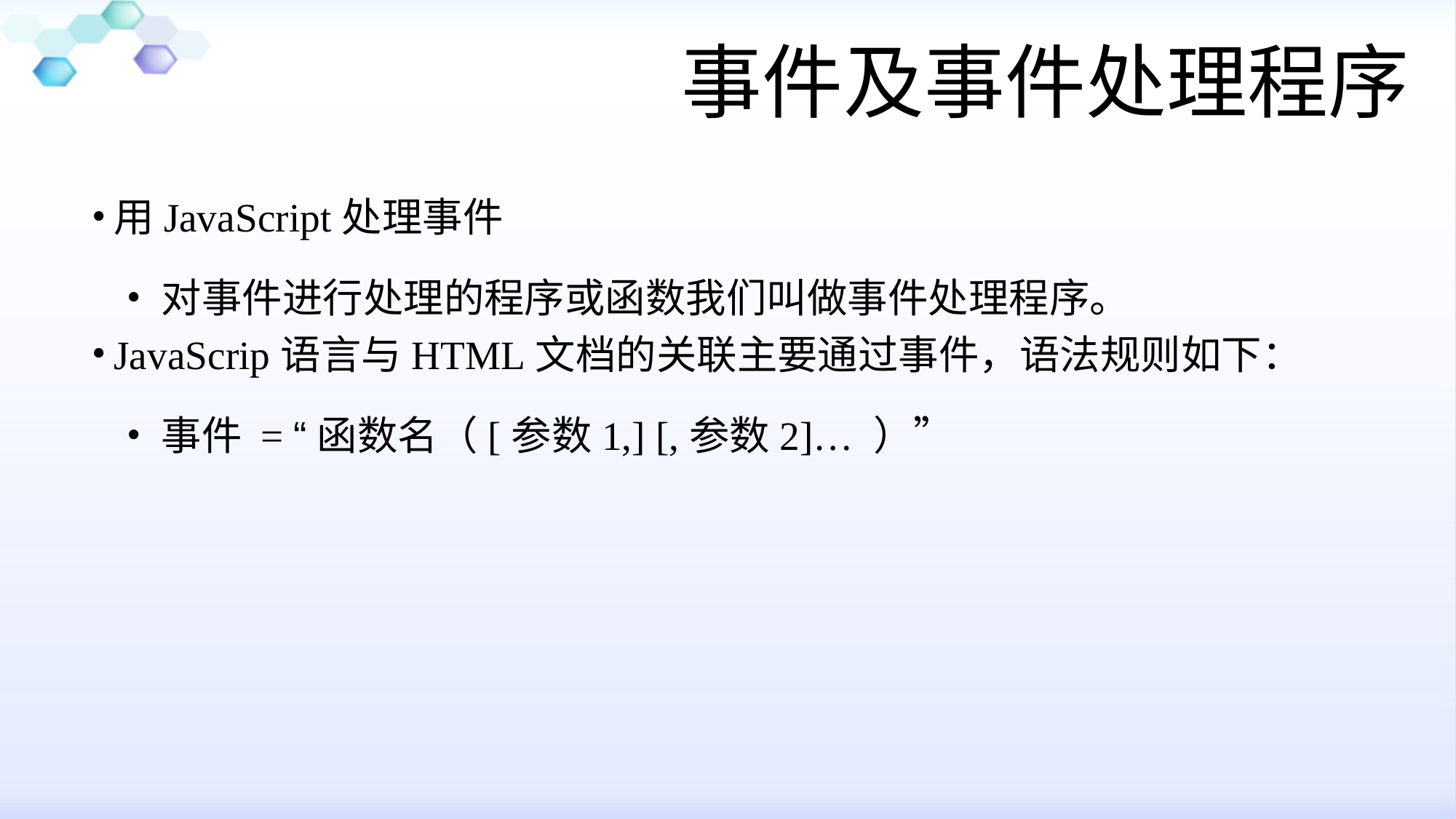

# 事件及事件处理程序
用JavaScript处理事件
对事件进行处理的程序或函数我们叫做事件处理程序。
JavaScrip语言与HTML文档的关联主要通过事件，语法规则如下：
事件 = “函数名（[参数1,] [,参数2]… ）”